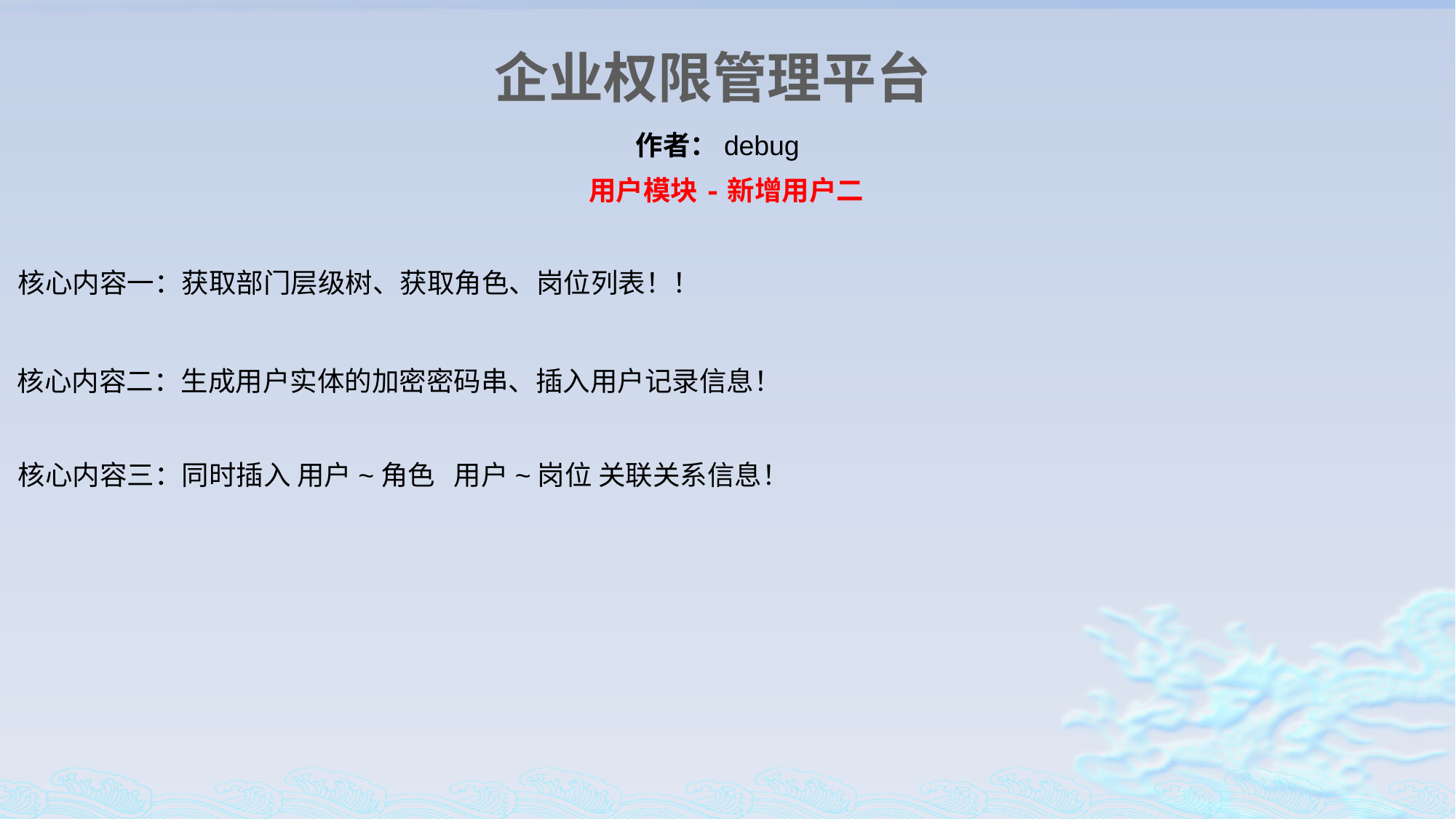

企业权限管理平台
作者：debug
用户模块-新增用户二
核心内容一：获取部门层级树、获取角色、岗位列表！！
核心内容二：生成用户实体的加密密码串、插入用户记录信息！
核心内容三：同时插入 用户~角色   用户~岗位 关联关系信息！